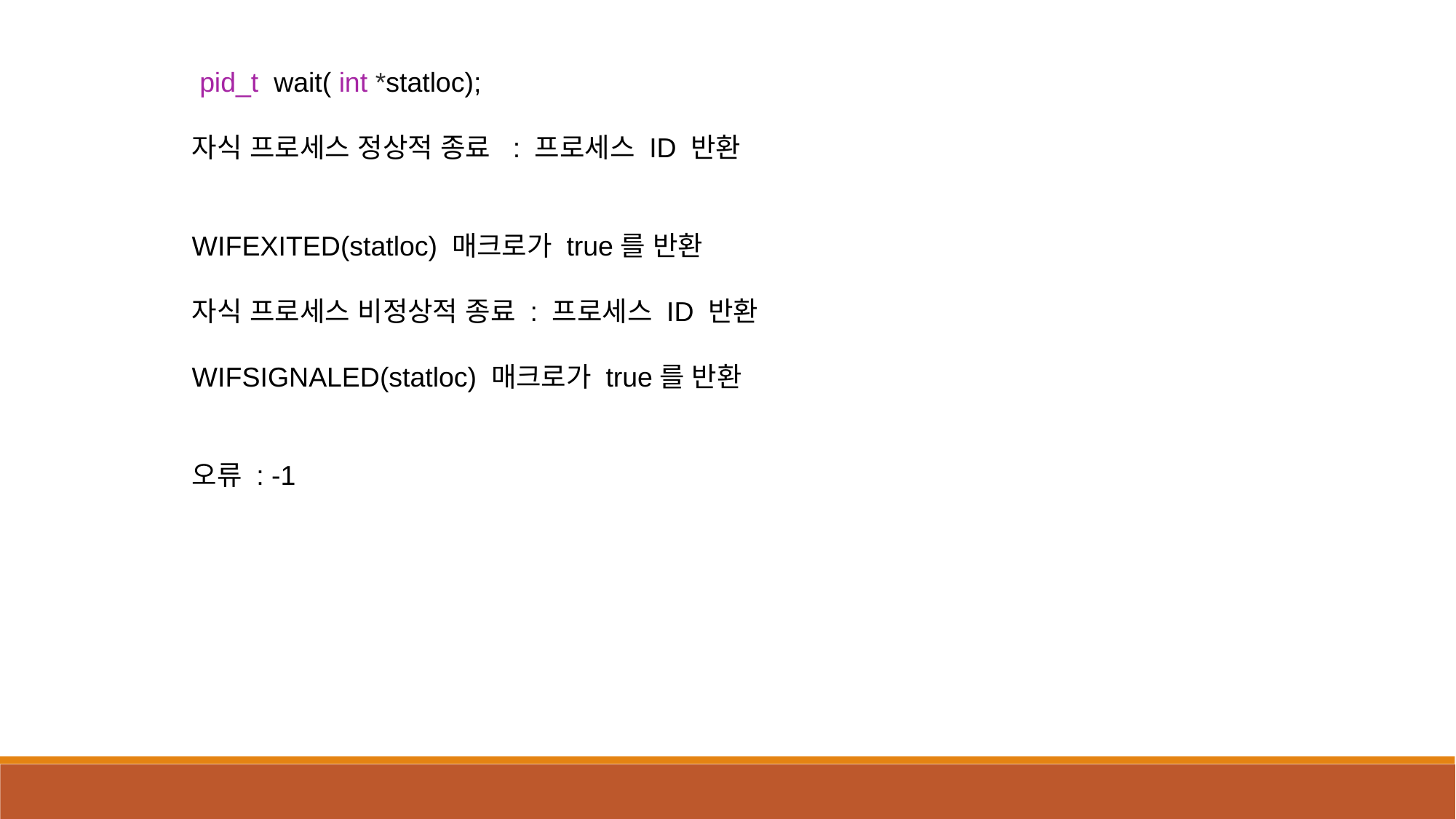

pid_t  wait( int *statloc);

자식 프로세스 정상적 종료  : 프로세스 ID 반환

						   WIFEXITED(statloc) 매크로가 true를 반환

자식 프로세스 비정상적 종료 : 프로세스 ID 반환
						   WIFSIGNALED(statloc) 매크로가 true를 반환

오류 : -1